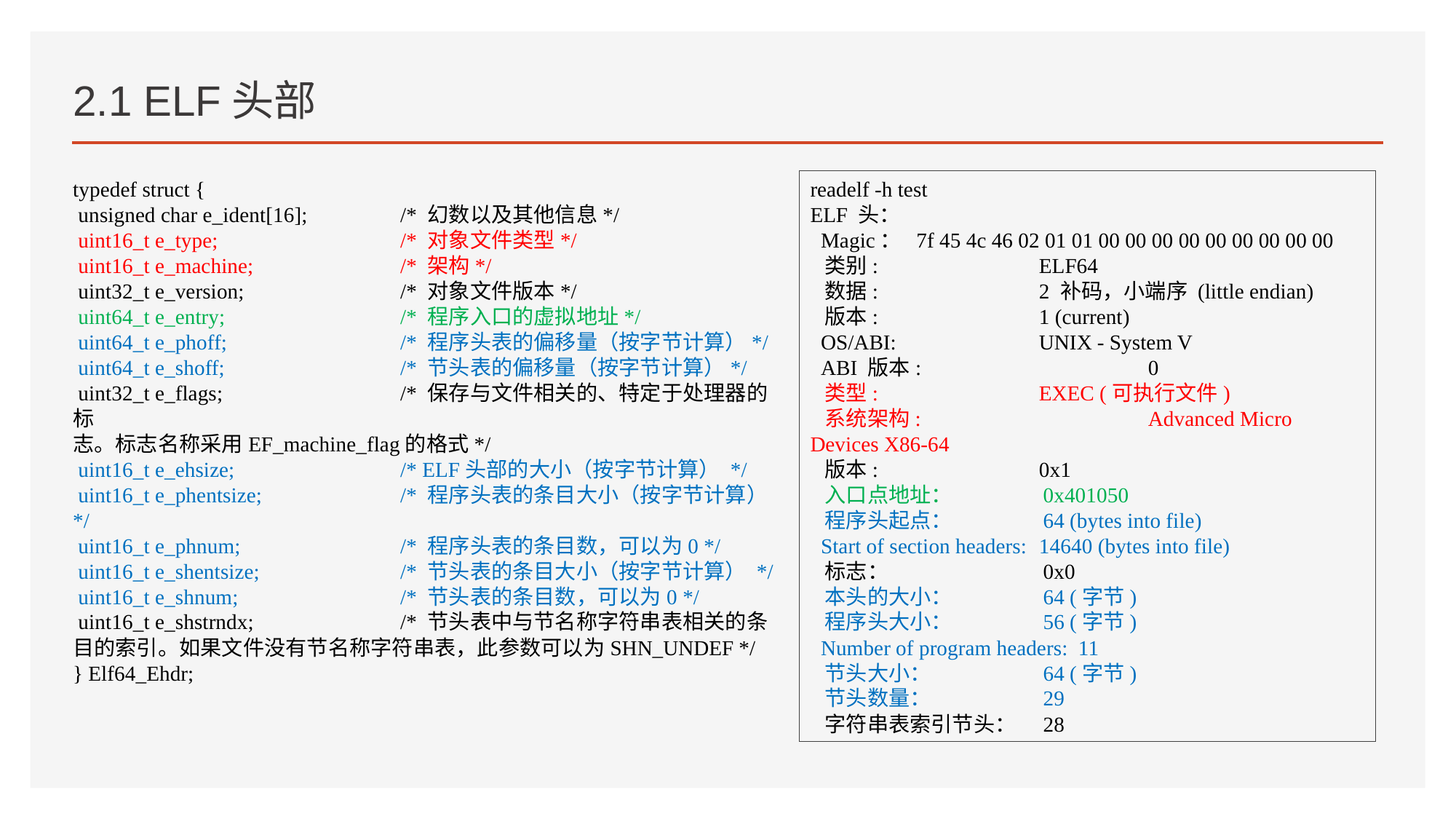

# 2.1 ELF头部
typedef struct {
 unsigned char e_ident[16]; 	/* 幻数以及其他信息*/
 uint16_t e_type;		/* 对象文件类型*/
 uint16_t e_machine; 		/* 架构*/
 uint32_t e_version; 		/* 对象文件版本*/
 uint64_t e_entry; 		/* 程序入口的虚拟地址*/
 uint64_t e_phoff; 		/* 程序头表的偏移量（按字节计算）*/
 uint64_t e_shoff; 		/* 节头表的偏移量（按字节计算）*/
 uint32_t e_flags; 		/* 保存与文件相关的、特定于处理器的标
志。标志名称采用EF_machine_flag的格式*/
 uint16_t e_ehsize; 		/* ELF头部的大小（按字节计算） */
 uint16_t e_phentsize; 		/* 程序头表的条目大小（按字节计算） */
 uint16_t e_phnum; 		/* 程序头表的条目数，可以为0 */
 uint16_t e_shentsize;		/* 节头表的条目大小（按字节计算） */
 uint16_t e_shnum; 		/* 节头表的条目数，可以为0 */
 uint16_t e_shstrndx; 		/* 节头表中与节名称字符串表相关的条目的索引。如果文件没有节名称字符串表，此参数可以为SHN_UNDEF */
} Elf64_Ehdr;
readelf -h test
ELF 头：
  Magic：  7f 45 4c 46 02 01 01 00 00 00 00 00 00 00 00 00
  类别:		  ELF64
  数据:		  2 补码，小端序 (little endian)
  版本:		  1 (current)
  OS/ABI:		  UNIX - System V
  ABI 版本: 		  0
  类型: 		  EXEC (可执行文件)
  系统架构:		  Advanced Micro Devices X86-64
  版本:		  0x1
  入口点地址：	  0x401050
  程序头起点：	  64 (bytes into file)
  Start of section headers:	  14640 (bytes into file)
  标志：		  0x0
  本头的大小：	  64 (字节)
  程序头大小：	  56 (字节)
  Number of program headers:  11
  节头大小：         	  64 (字节)
  节头数量：         	  29
  字符串表索引节头： 	  28